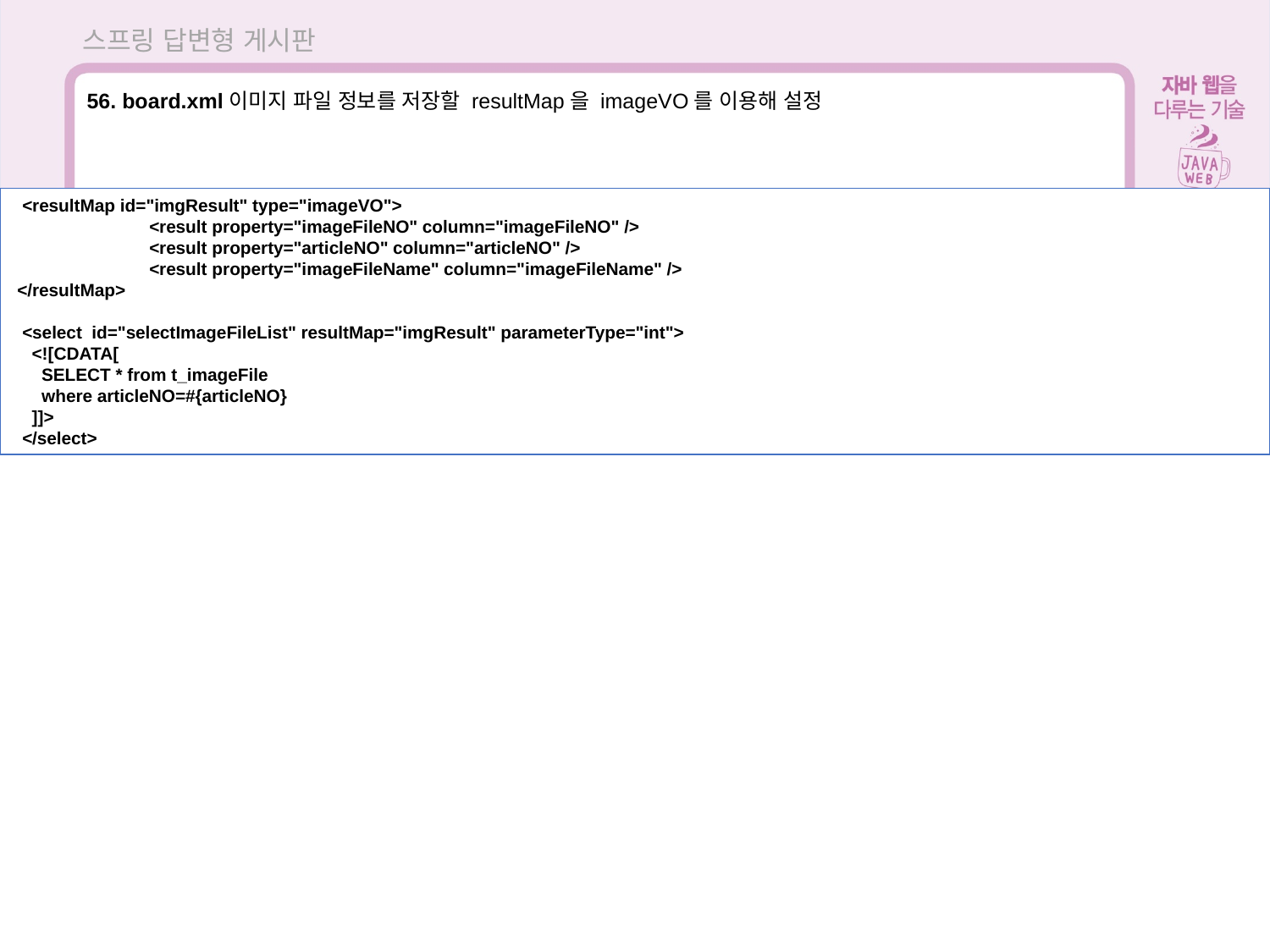

스프링 답변형 게시판
56. board.xml이미지 파일 정보를 저장할 resultMap을 imageVO를 이용해 설정
  <resultMap id="imgResult" type="imageVO">
	  <result property="imageFileNO" column="imageFileNO" />
	  <result property="articleNO" column="articleNO" />
	  <result property="imageFileName" column="imageFileName" />
 </resultMap>

  <select  id="selectImageFileList" resultMap="imgResult" parameterType="int">
    <![CDATA[
      SELECT * from t_imageFile
      where articleNO=#{articleNO}
    ]]>
  </select>